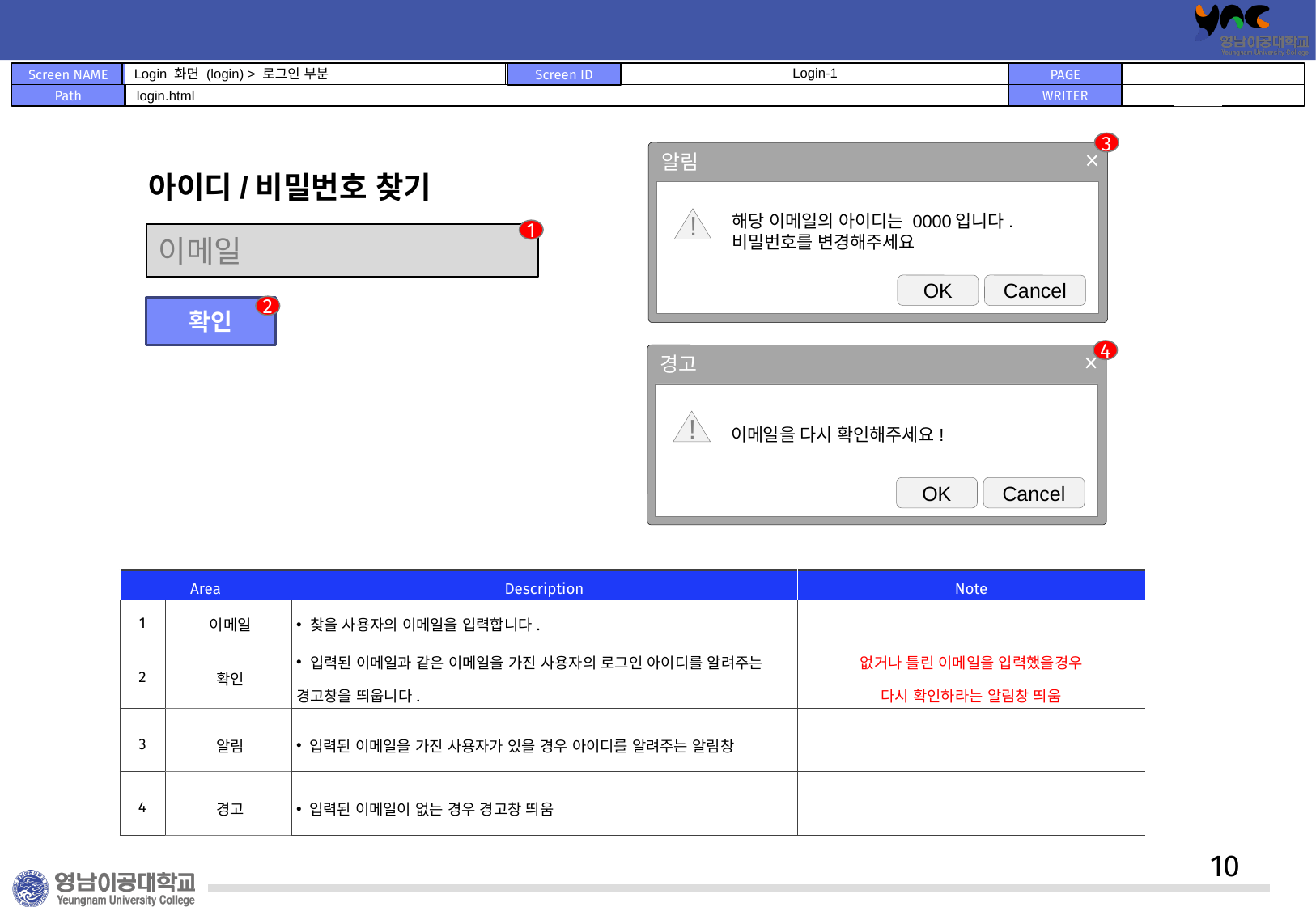

Login 화면 (login) > 로그인 부분
# Login-1
login.html

3
알림

해당 이메일의 아이디는 0000입니다.
비밀번호를 변경해주세요
!
OK
Cancel
아이디/비밀번호 찾기
1
이메일
2
확인
4
경고

이메일을 다시 확인해주세요!
!
OK
Cancel
| Area | 없는 정보나 틀린 정보를 입력할시에는 다시 입력하라는 경고창을 출력합니다. | Description | Note |
| --- | --- | --- | --- |
| 1 | 이메일 | 찾을 사용자의 이메일을 입력합니다. |  |
| 2 | 확인 | 입력된 이메일과 같은 이메일을 가진 사용자의 로그인 아이디를 알려주는 경고창을 띄웁니다. | 없거나 틀린 이메일을 입력했을경우 다시 확인하라는 알림창 띄움 |
| 3 | 알림 | 입력된 이메일을 가진 사용자가 있을 경우 아이디를 알려주는 알림창 |  |
| 4 | 경고 | 입력된 이메일이 없는 경우 경고창 띄움 |  |
10